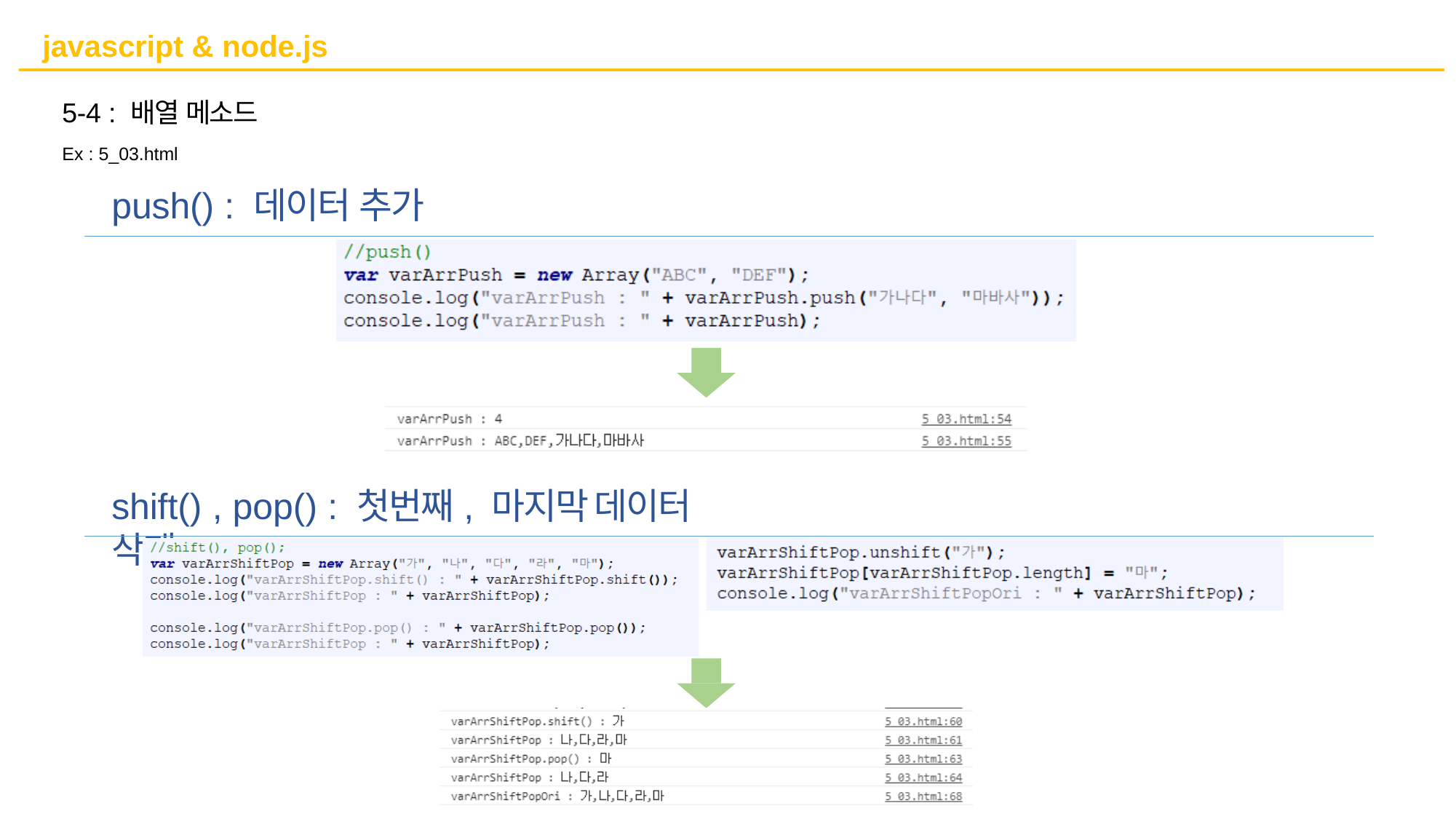

# javascript & node.js

5-4 : 배열 메소드
Ex : 5_03.html
push() : 데이터 추가

shift() , pop() : 첫번째, 마지막 데이터 삭제